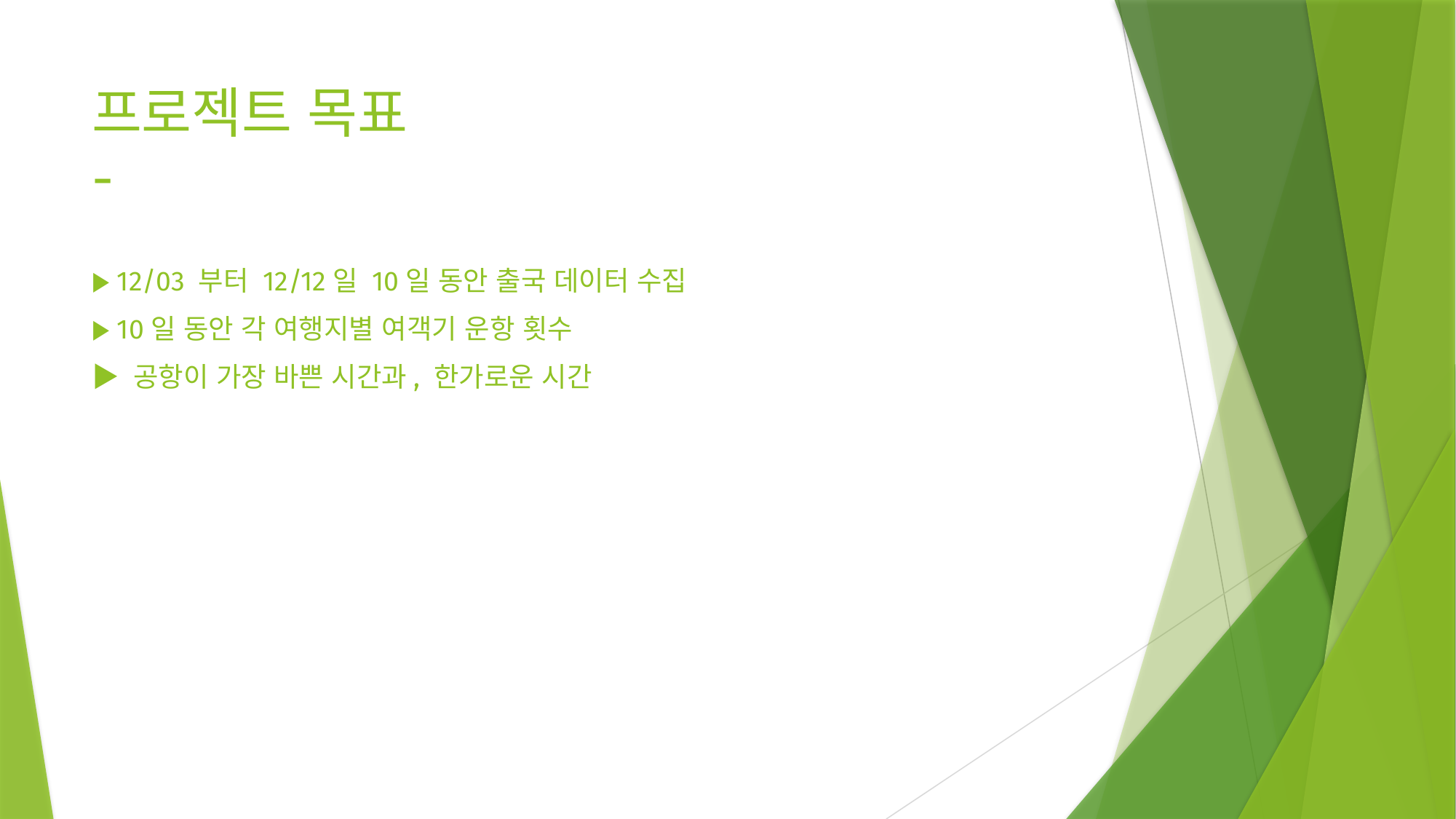

# 프로젝트 목표 -
▶ 12/03 부터 12/12일 10일 동안 출국 데이터 수집
▶ 10일 동안 각 여행지별 여객기 운항 횟수
▶ 공항이 가장 바쁜 시간과, 한가로운 시간